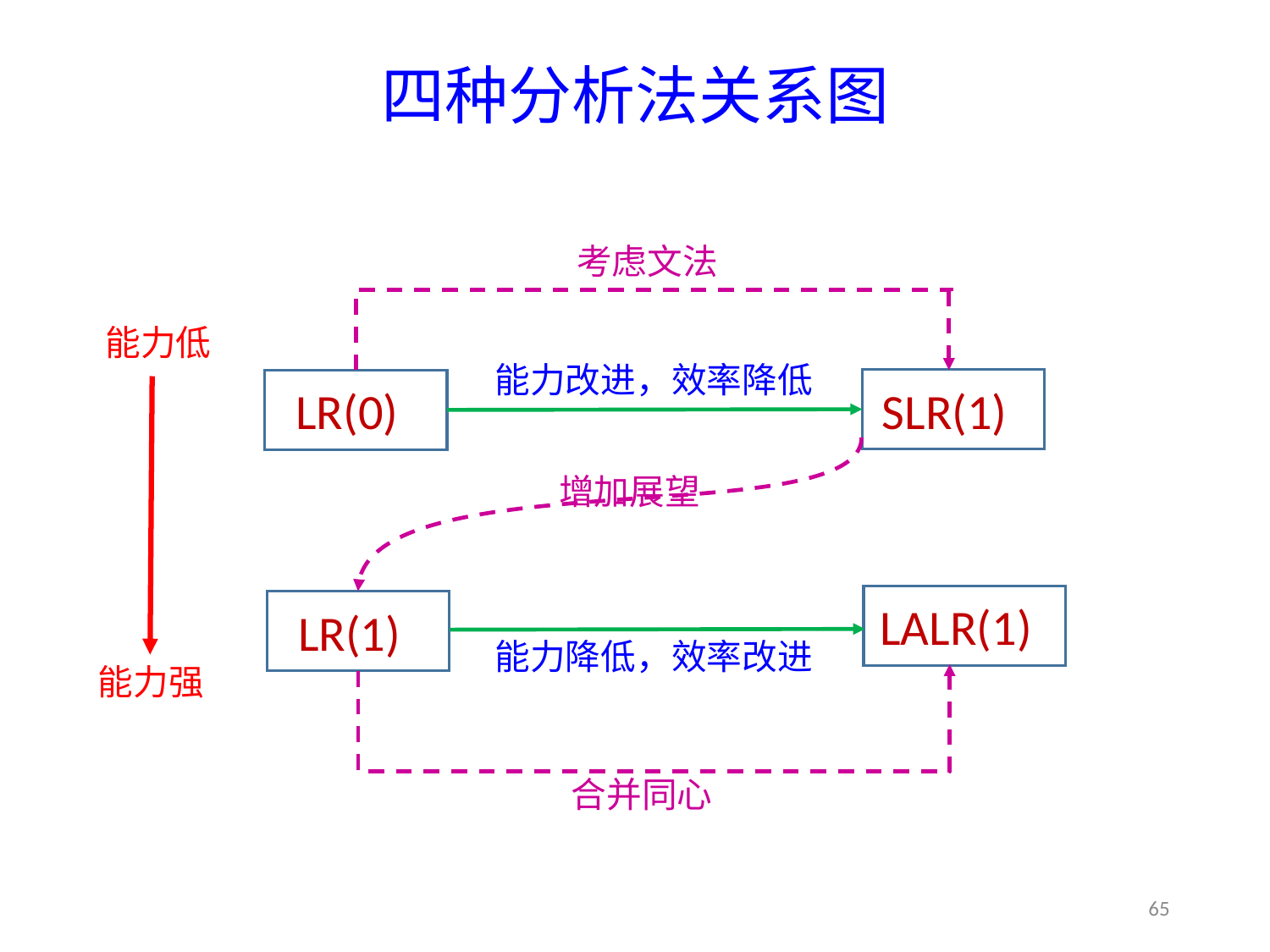

# 四种分析法关系图
考虑文法
能力低
能力改进，效率降低
SLR(1)R
LR(0)R
增加展望
LALR(1)R
LR(1)R
能力降低，效率改进
能力强
合并同心
65